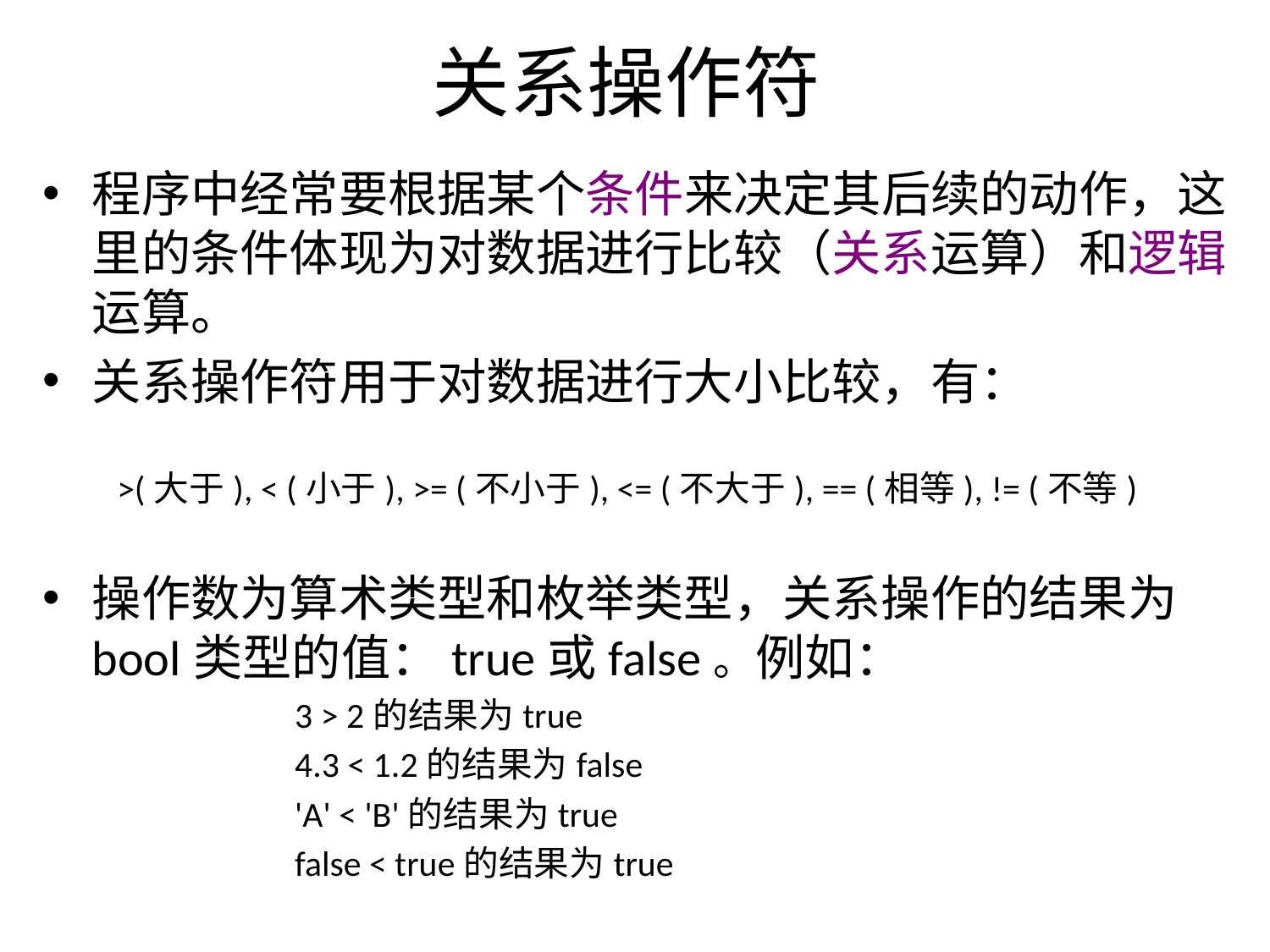

# 关系操作符
程序中经常要根据某个条件来决定其后续的动作，这里的条件体现为对数据进行比较（关系运算）和逻辑运算。
关系操作符用于对数据进行大小比较，有：

>(大于), < (小于), >= (不小于), <= (不大于), == (相等), != (不等)

操作数为算术类型和枚举类型，关系操作的结果为bool类型的值：true或false。例如：
		3 > 2的结果为true
		4.3 < 1.2的结果为false
		'A' < 'B'的结果为true
		false < true的结果为true